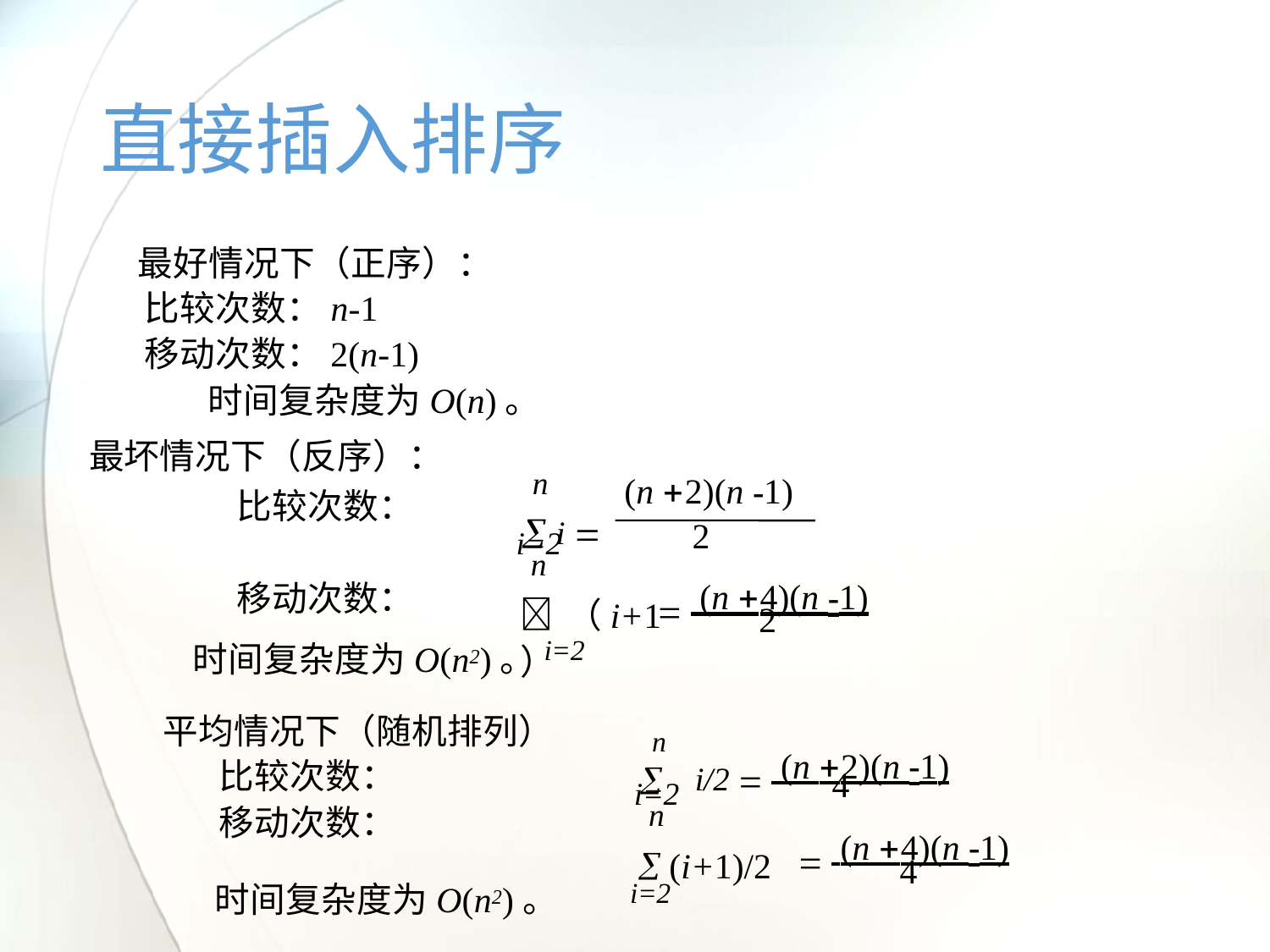

# 直接插入排序

     最好情况下（正序）：
比较次数：n-1
移动次数：2(n-1)
时间复杂度为O(n)。
最坏情况下（反序）：
n
(n +2)(n −1)
∑ i =

i=2
n
=  (n +4)(n −1)
∑（i+1）
2
比较次数：

移动次数：
2
时间复杂度为O(n2)。i=2
平均情况下（随机排列）	n
∑	i/2 =  (n +2)(n −1)
4
i=2
n
=  (n +4)(n −1)
∑ (i+1)/2
4
比较次数： 移动次数：
时间复杂度为O(n2)。	i=2